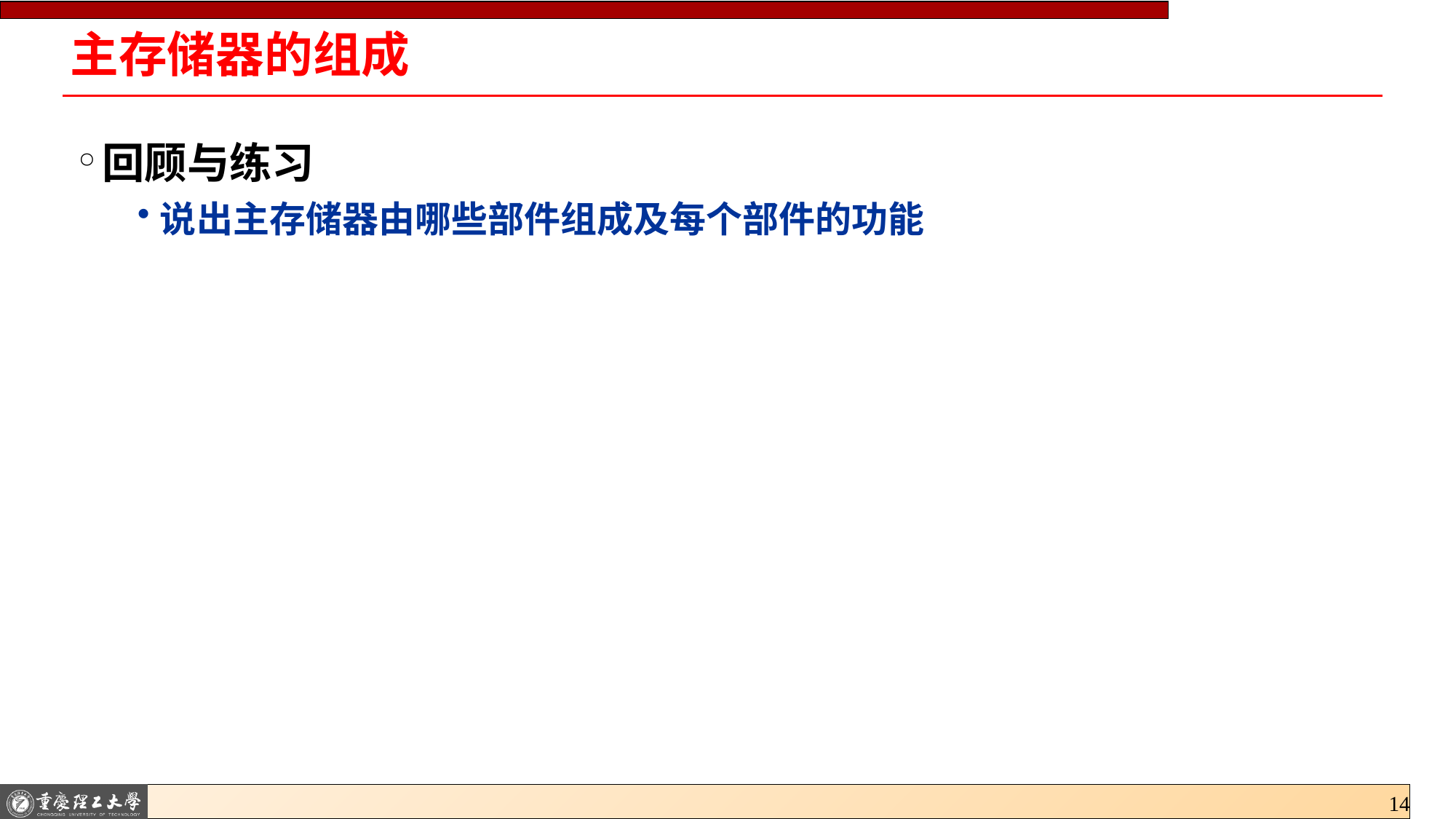

# 主存储器的组成
回顾与练习
说出主存储器由哪些部件组成及每个部件的功能